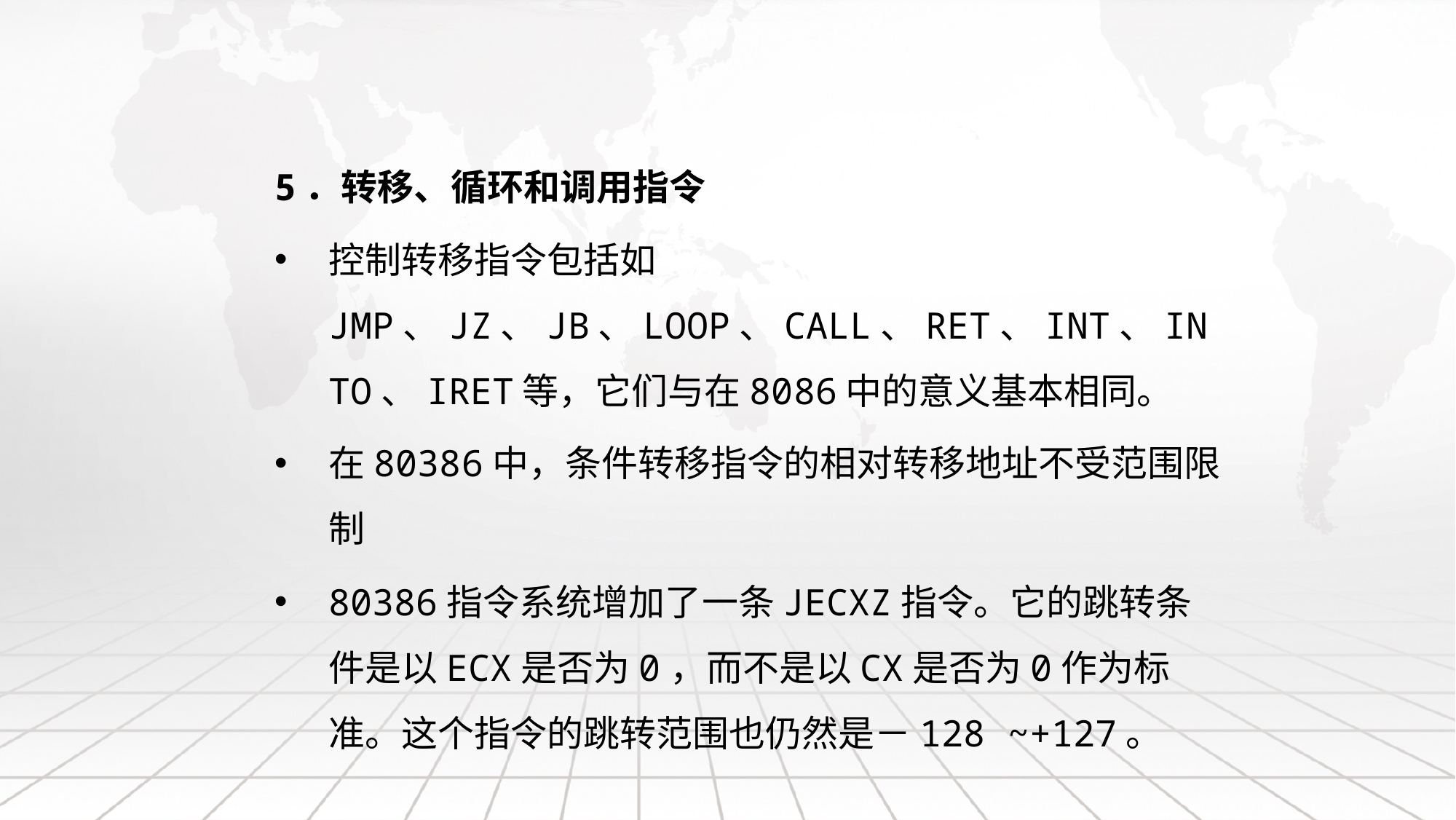

5．转移、循环和调用指令
控制转移指令包括如JMP、JZ、JB、LOOP、CALL、RET、INT、INTO、IRET等，它们与在8086中的意义基本相同。
在80386中，条件转移指令的相对转移地址不受范围限制
80386指令系统增加了一条JECXZ指令。它的跳转条件是以ECX是否为0，而不是以CX是否为0作为标准。这个指令的跳转范围也仍然是－128 ~+127。